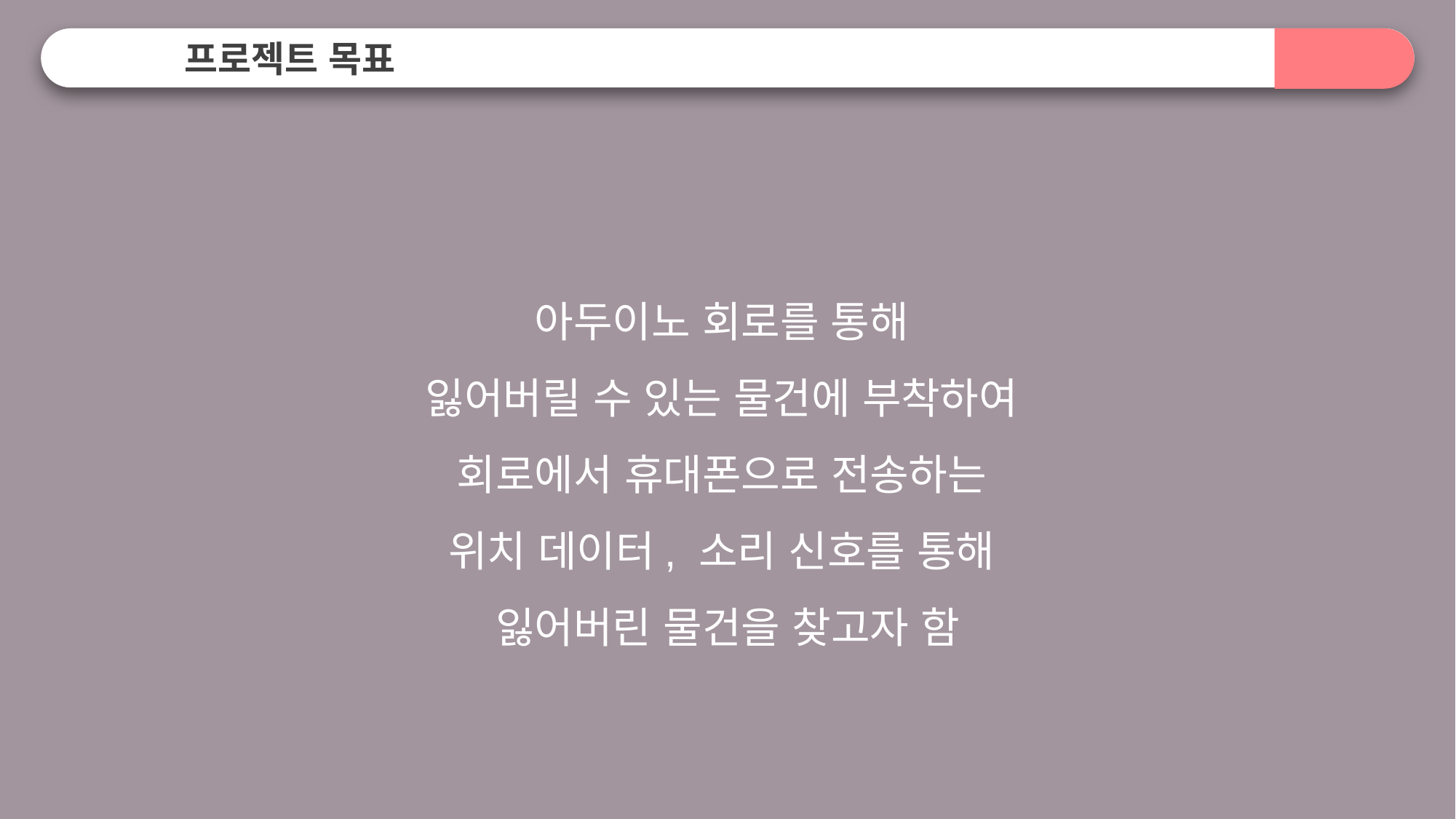

프로젝트 목표
아두이노 회로를 통해
잃어버릴 수 있는 물건에 부착하여
회로에서 휴대폰으로 전송하는
위치 데이터, 소리 신호를 통해
잃어버린 물건을 찾고자 함